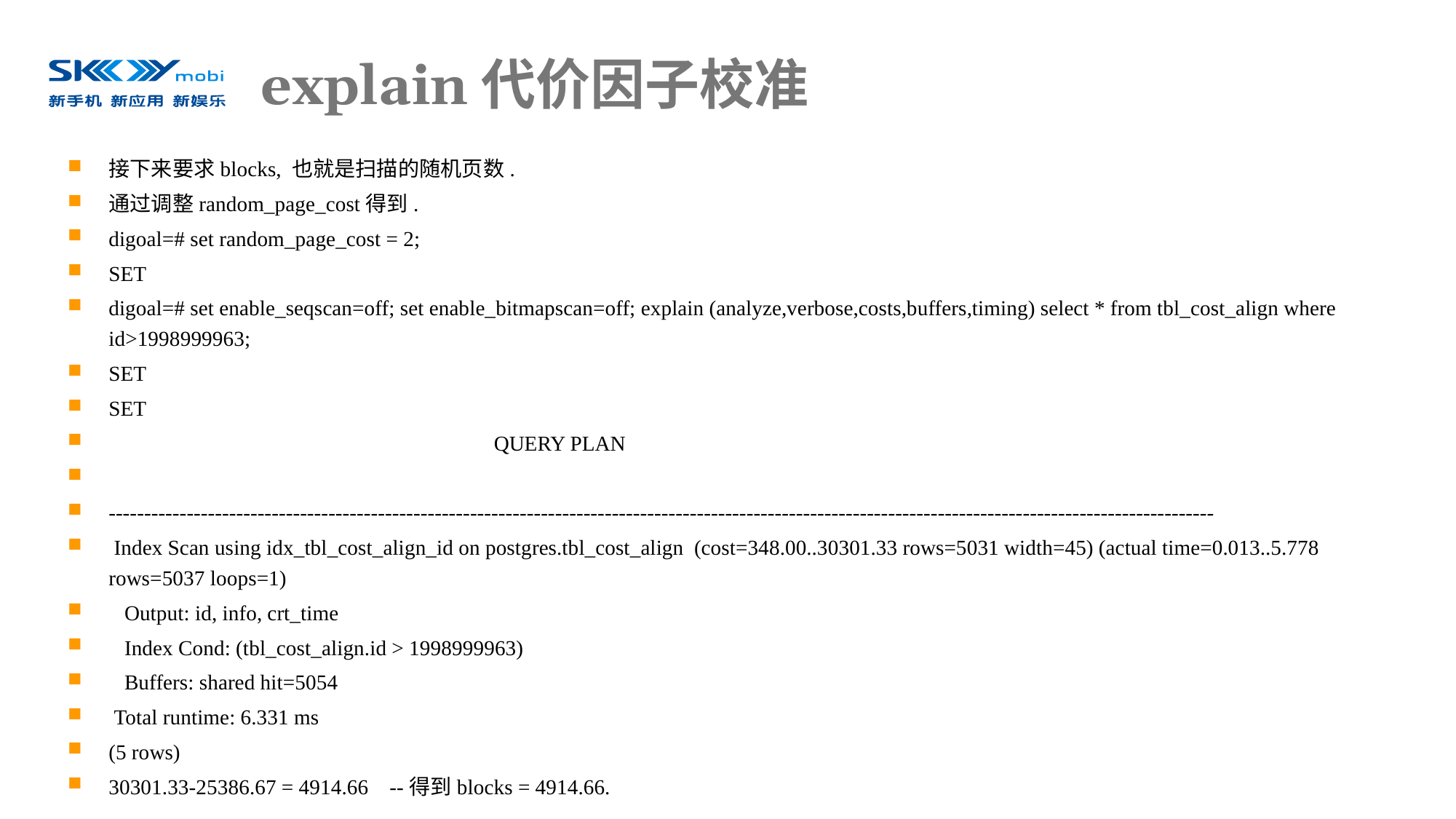

# explain代价因子校准
接下来要求blocks, 也就是扫描的随机页数.
通过调整random_page_cost得到.
digoal=# set random_page_cost = 2;
SET
digoal=# set enable_seqscan=off; set enable_bitmapscan=off; explain (analyze,verbose,costs,buffers,timing) select * from tbl_cost_align where id>1998999963;
SET
SET
                                                                         QUERY PLAN

------------------------------------------------------------------------------------------------------------------------------------------------------------
 Index Scan using idx_tbl_cost_align_id on postgres.tbl_cost_align  (cost=348.00..30301.33 rows=5031 width=45) (actual time=0.013..5.778 rows=5037 loops=1)
   Output: id, info, crt_time
   Index Cond: (tbl_cost_align.id > 1998999963)
   Buffers: shared hit=5054
 Total runtime: 6.331 ms
(5 rows)
30301.33-25386.67 = 4914.66    --得到blocks = 4914.66.